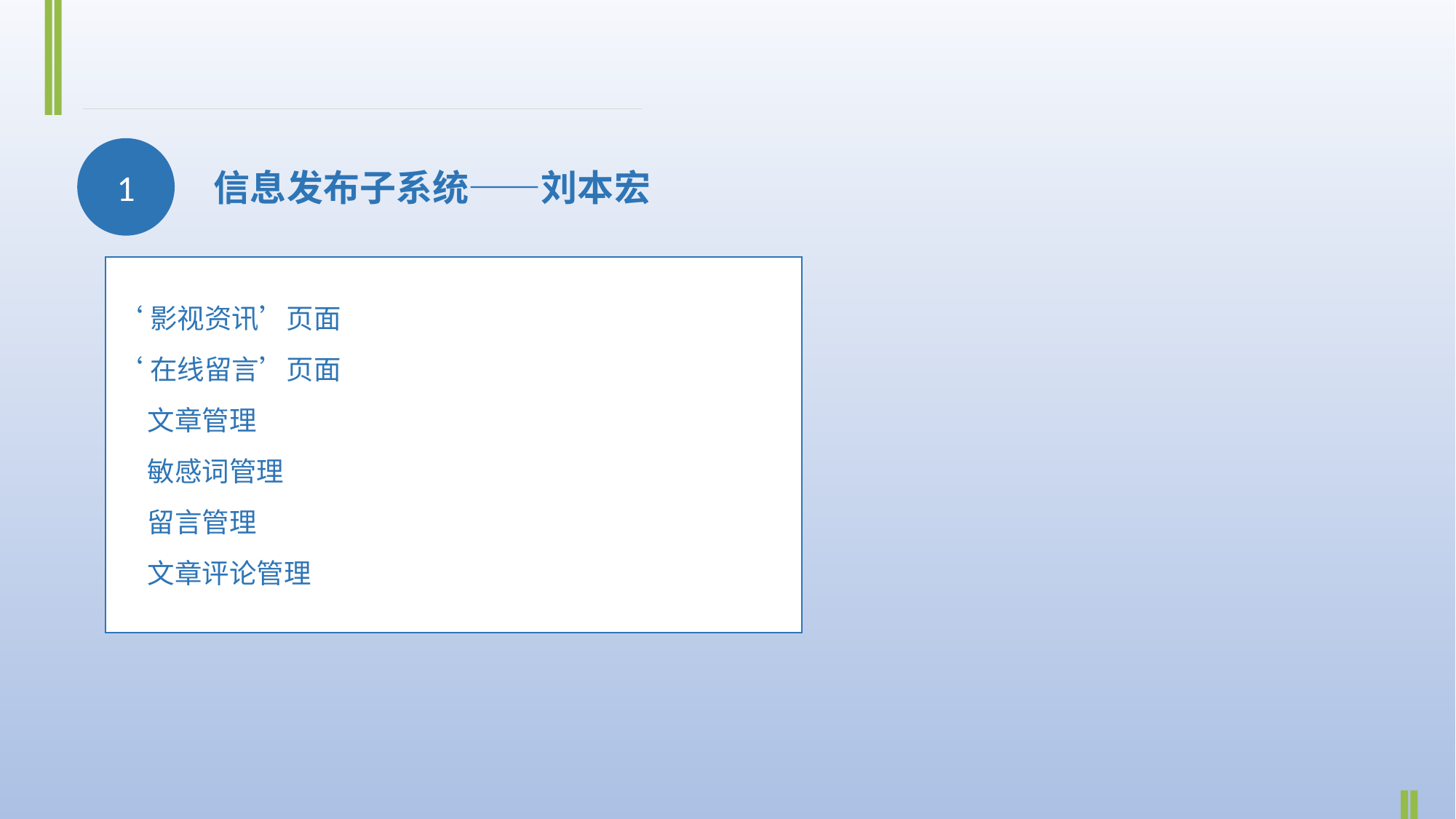

1
信息发布子系统——刘本宏
‘影视资讯’页面
‘在线留言’页面
    文章管理
    敏感词管理
    留言管理
    文章评论管理